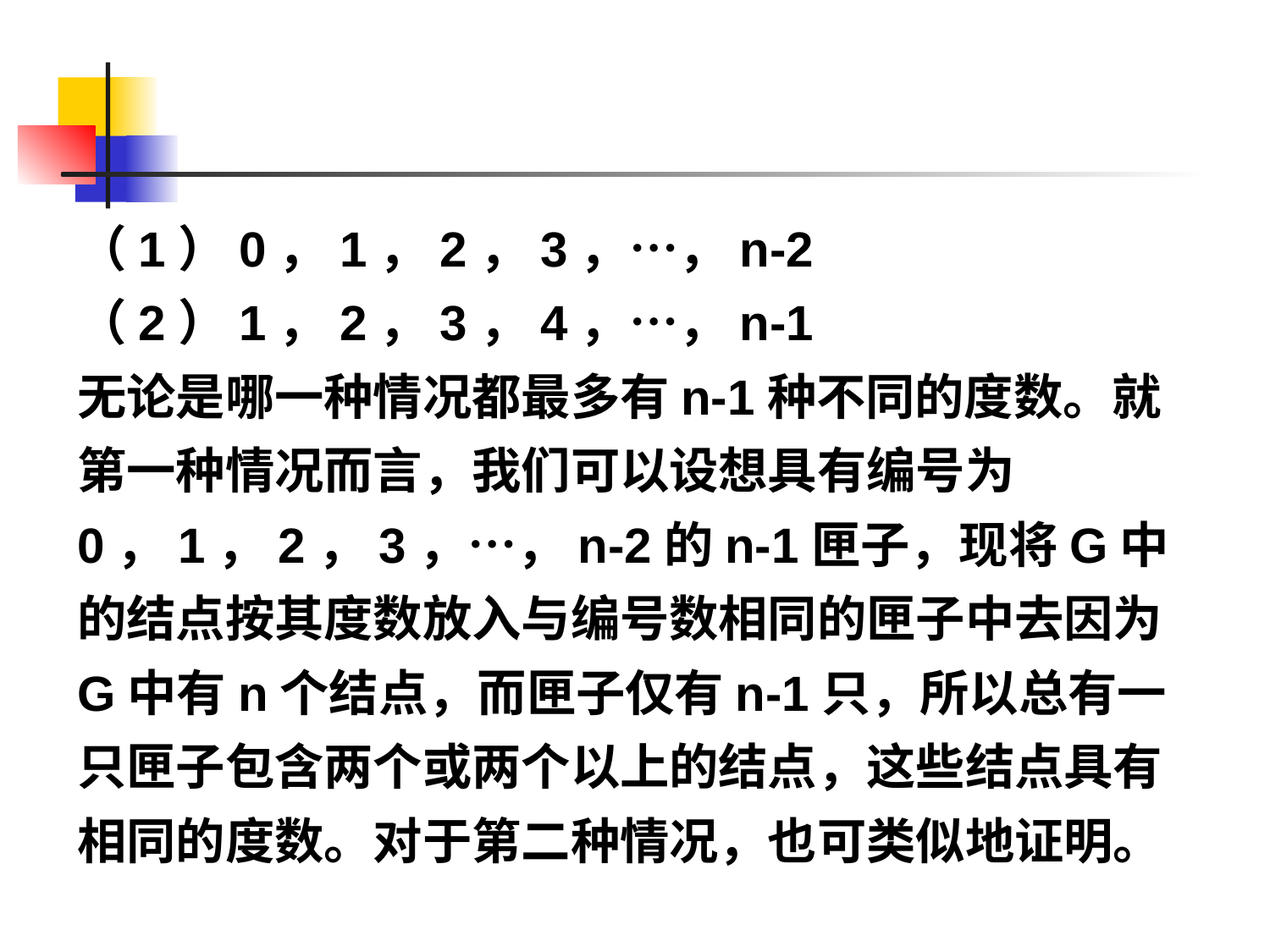

（1）0，1，2，3，…，n-2
（2）1，2，3，4，…，n-1
无论是哪一种情况都最多有n-1种不同的度数。就第一种情况而言，我们可以设想具有编号为0，1，2，3，…，n-2的n-1匣子，现将G中的结点按其度数放入与编号数相同的匣子中去因为G中有n个结点，而匣子仅有n-1只，所以总有一只匣子包含两个或两个以上的结点，这些结点具有相同的度数。对于第二种情况，也可类似地证明。